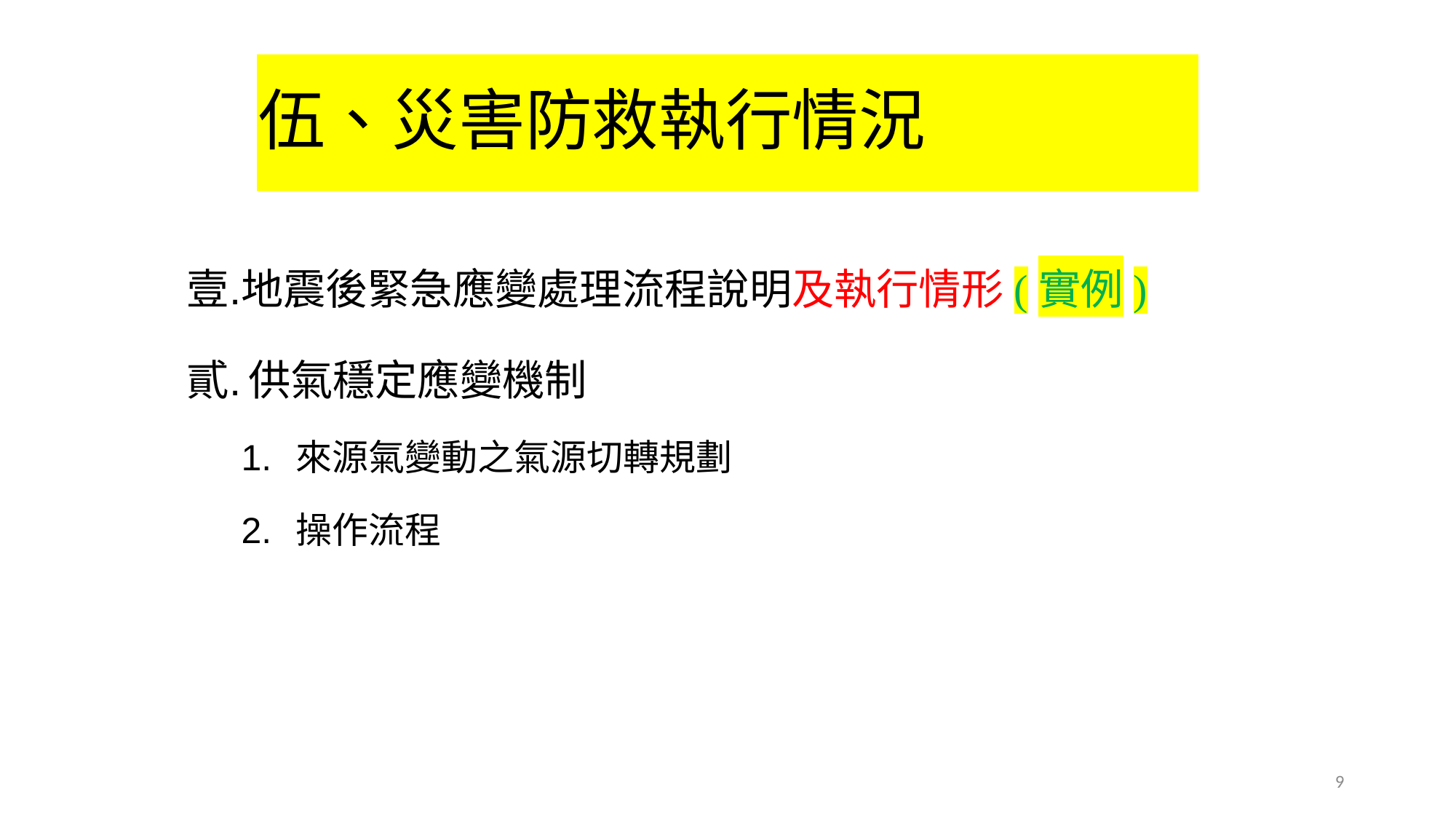

# 伍、災害防救執行情況
地震後緊急應變處理流程說明及執行情形(實例)
供氣穩定應變機制
來源氣變動之氣源切轉規劃
操作流程
9